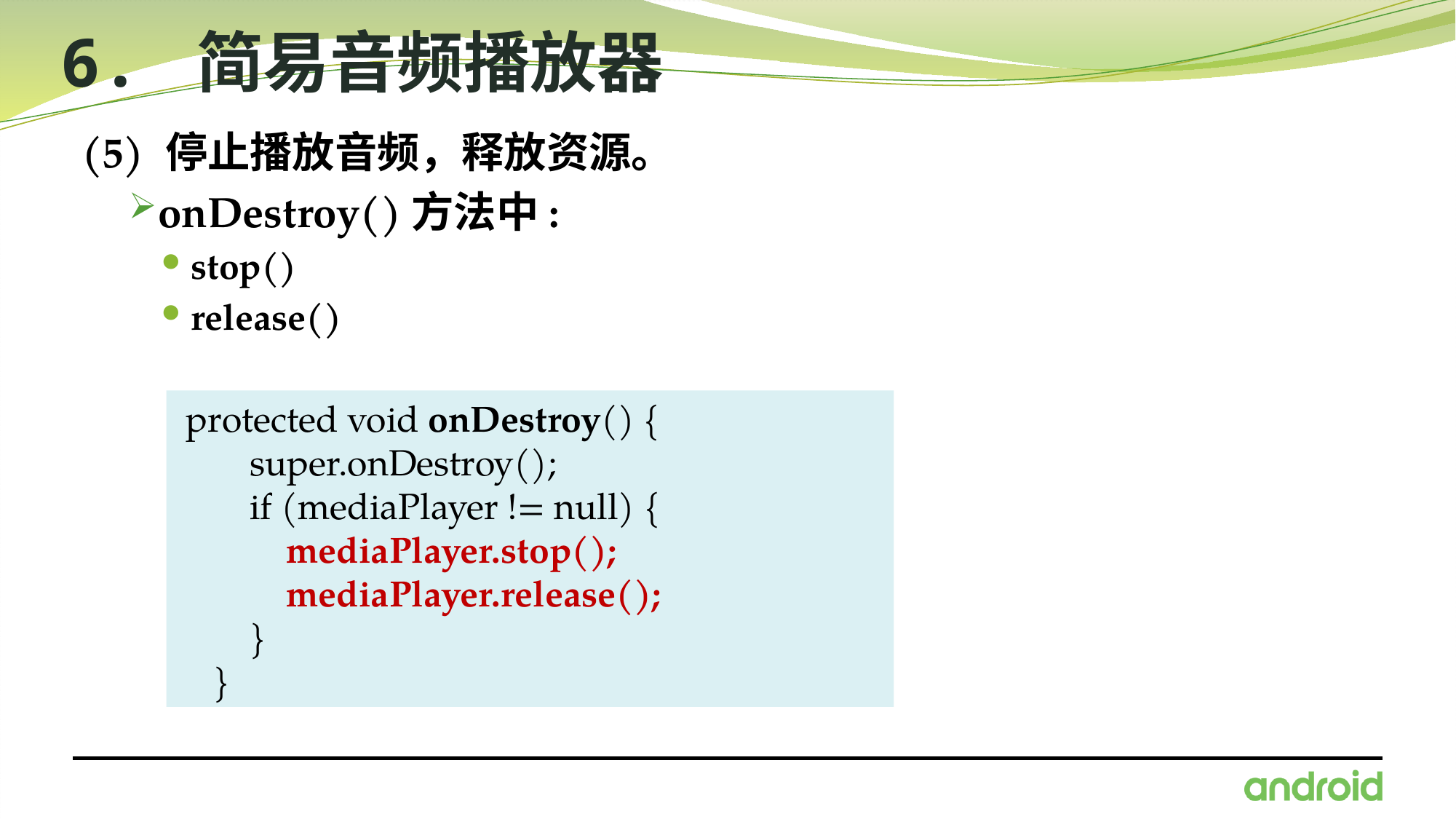

# 6. 简易音频播放器
(5) 停止播放音频，释放资源。
onDestroy()方法中:
stop()
release()
 protected void onDestroy() {
        super.onDestroy();
        if (mediaPlayer != null) {
            mediaPlayer.stop();
            mediaPlayer.release();
        }
    }